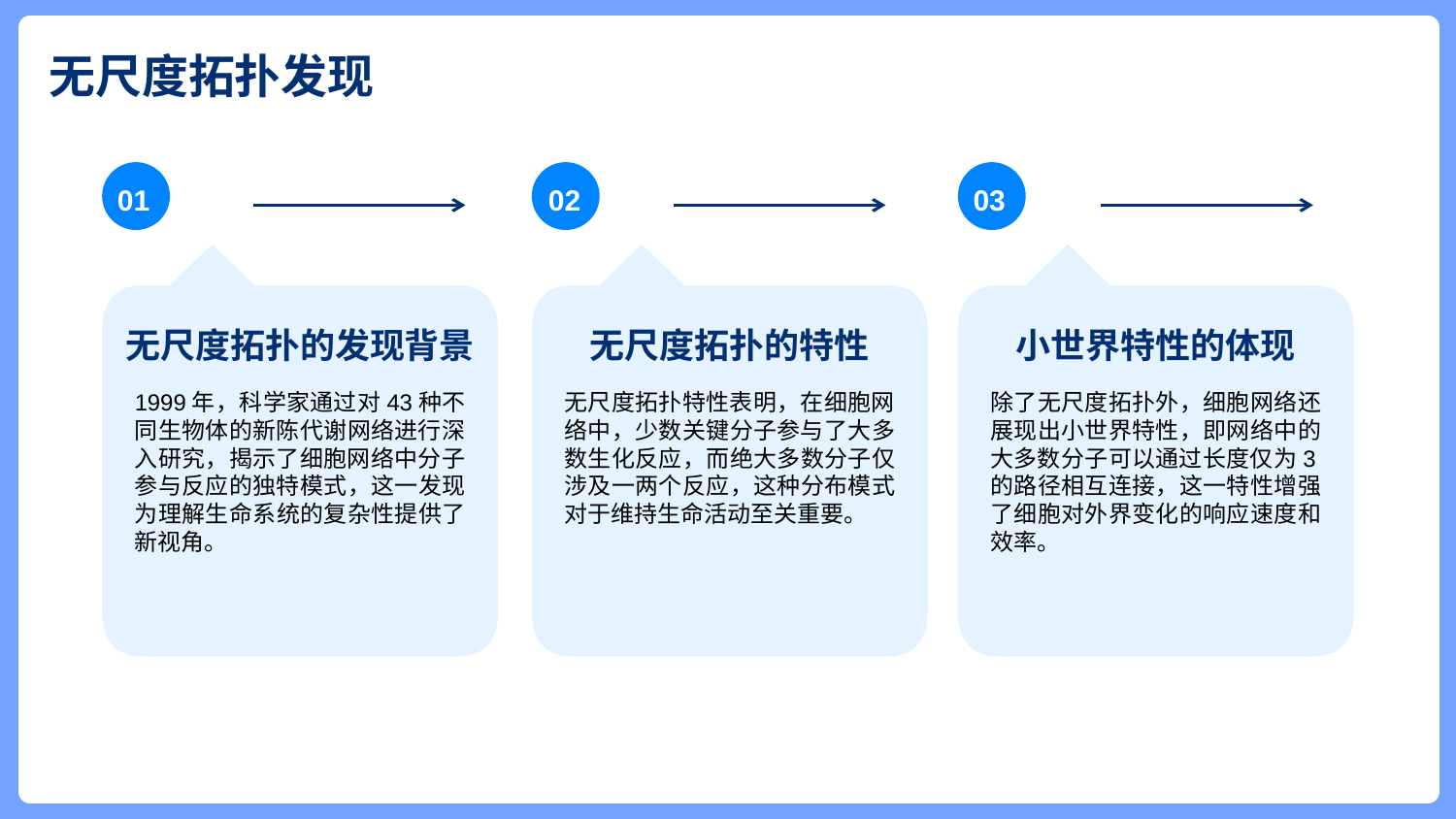

无尺度拓扑发现

01
02
03

无尺度拓扑的发现背景
无尺度拓扑的特性
小世界特性的体现
1999年，科学家通过对43种不同生物体的新陈代谢网络进行深入研究，揭示了细胞网络中分子参与反应的独特模式，这一发现为理解生命系统的复杂性提供了新视角。
无尺度拓扑特性表明，在细胞网络中，少数关键分子参与了大多数生化反应，而绝大多数分子仅涉及一两个反应，这种分布模式对于维持生命活动至关重要。
除了无尺度拓扑外，细胞网络还展现出小世界特性，即网络中的大多数分子可以通过长度仅为3的路径相互连接，这一特性增强了细胞对外界变化的响应速度和效率。